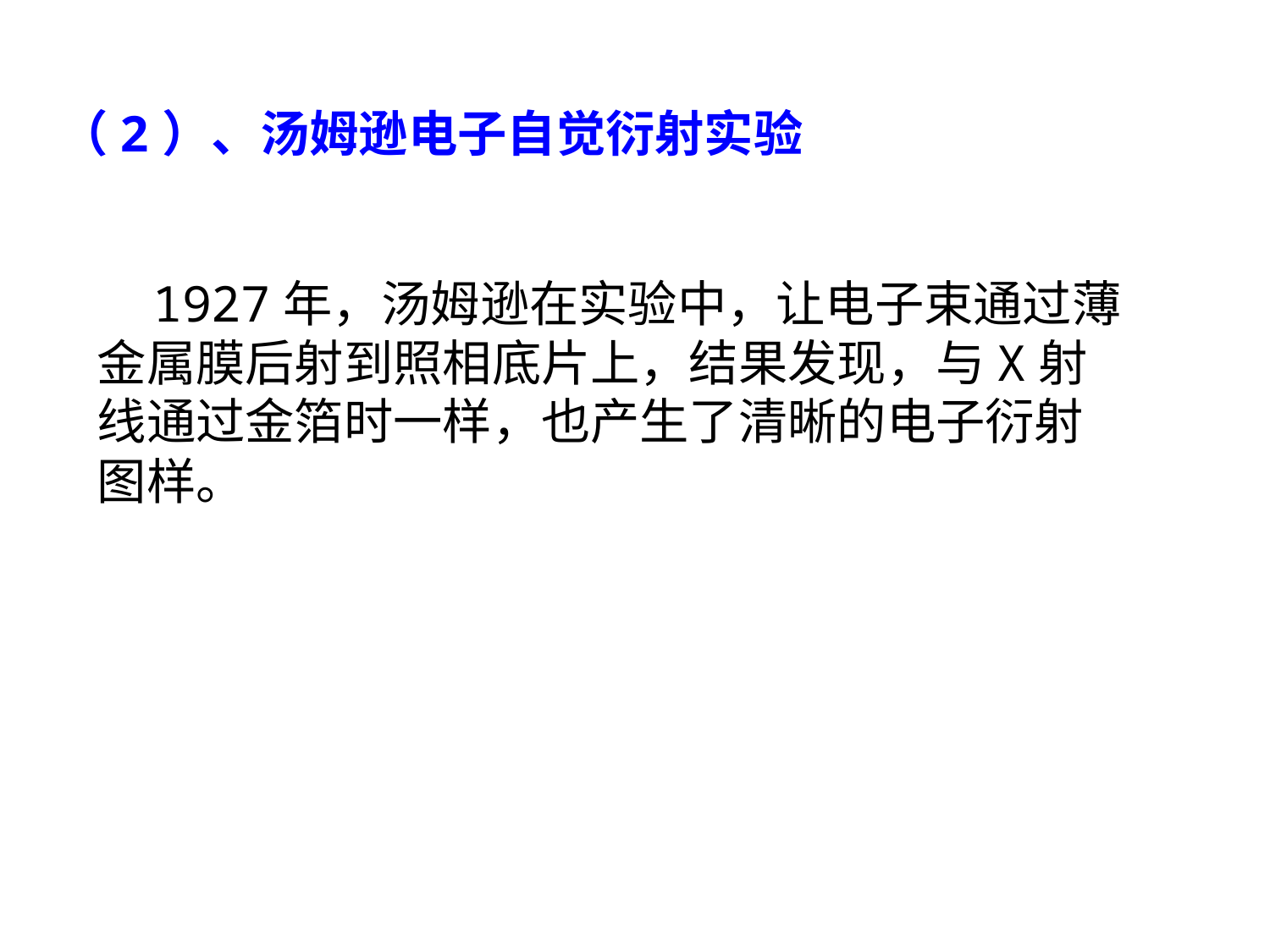

（2）、汤姆逊电子自觉衍射实验
    1927年，汤姆逊在实验中，让电子束通过薄金属膜后射到照相底片上，结果发现，与X射线通过金箔时一样，也产生了清晰的电子衍射图样。